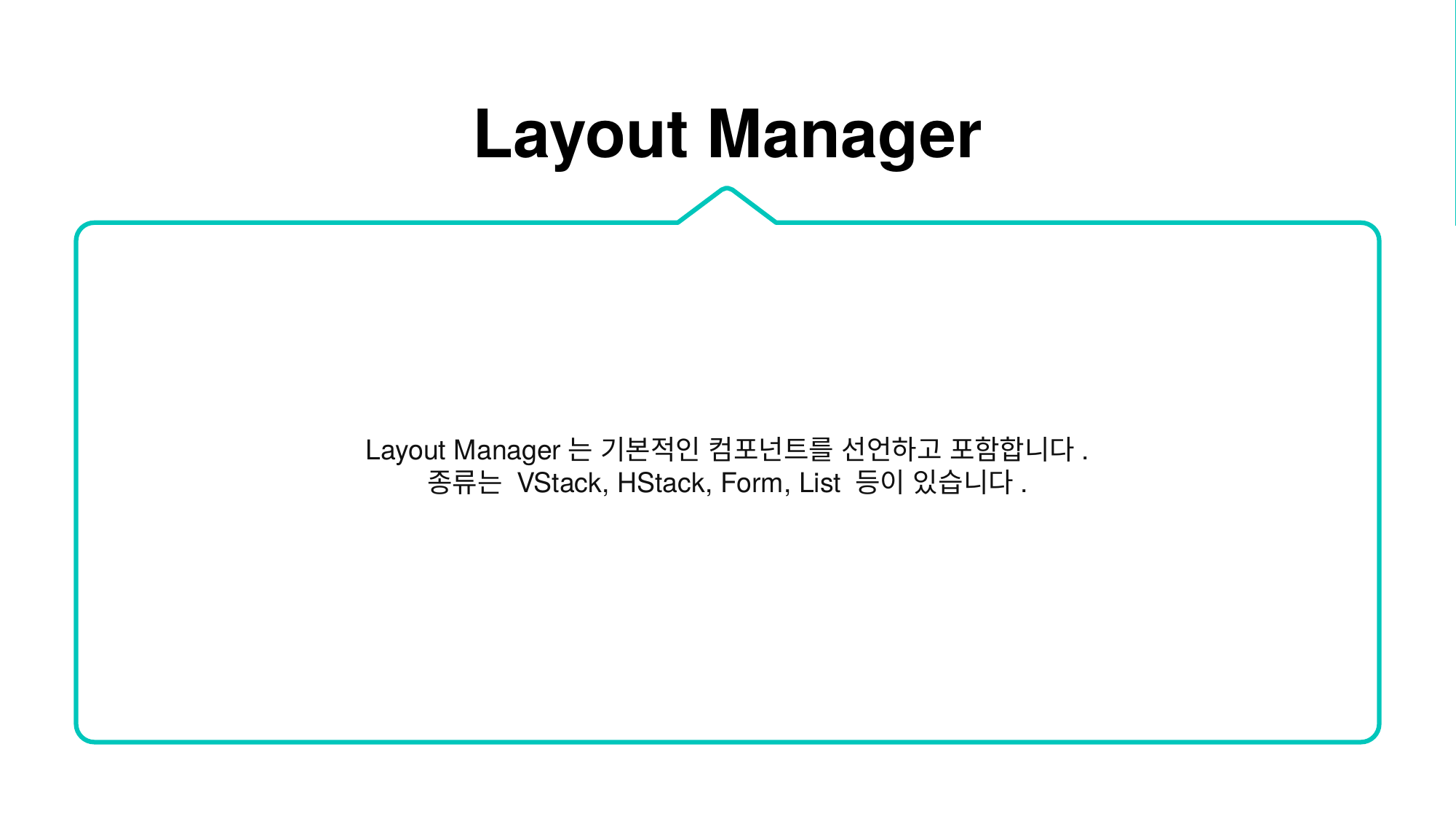

Layout Manager

Layout Manager는 기본적인 컴포넌트를 선언하고 포함합니다.
종류는 VStack, HStack, Form, List 등이 있습니다.